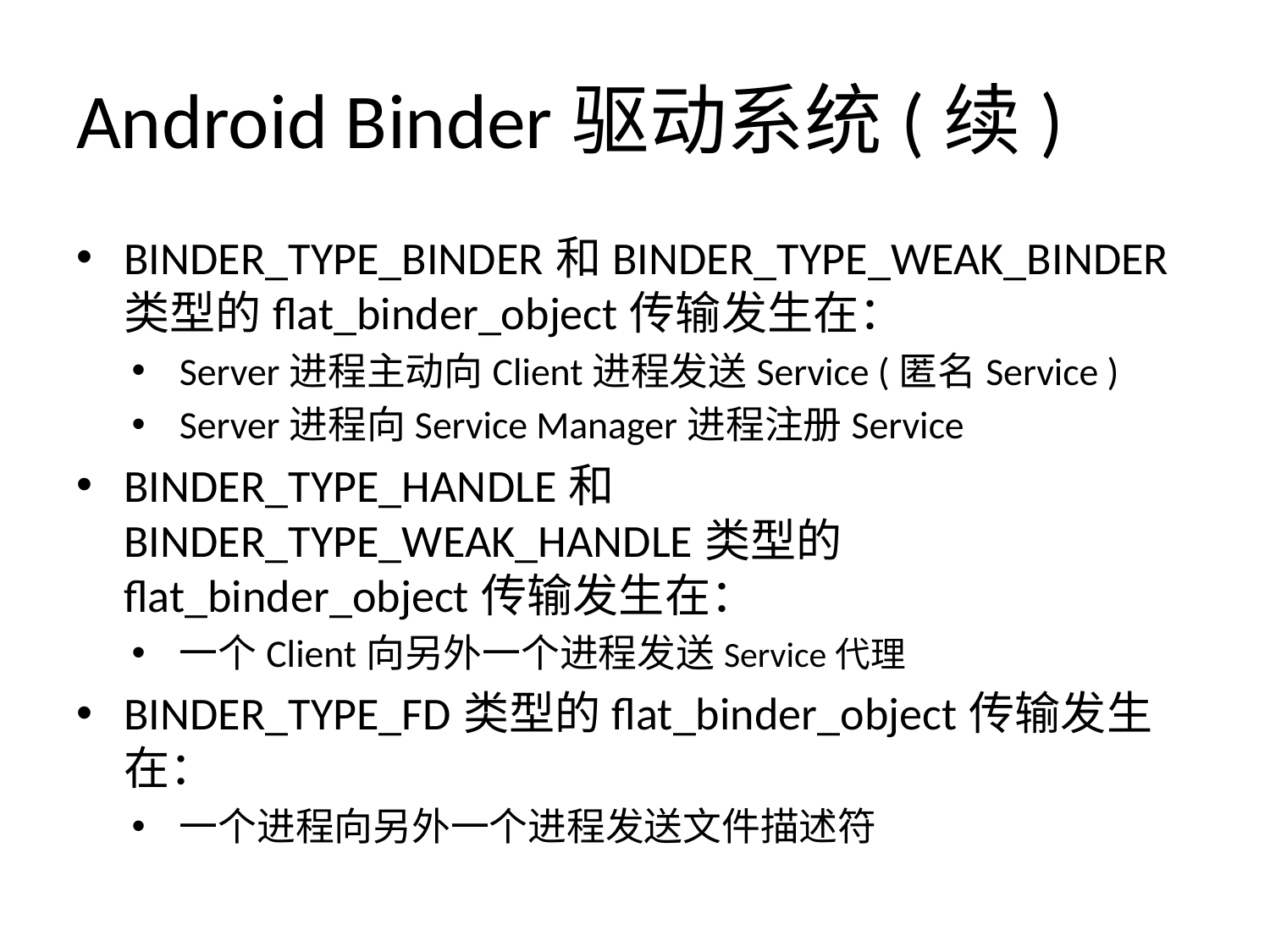

# Android Binder驱动系统(续)
BINDER_TYPE_BINDER和BINDER_TYPE_WEAK_BINDER类型的flat_binder_object传输发生在：
Server进程主动向Client进程发送Service (匿名Service )
Server进程向Service Manager进程注册Service
BINDER_TYPE_HANDLE和BINDER_TYPE_WEAK_HANDLE类型的flat_binder_object传输发生在：
一个Client向另外一个进程发送Service代理
BINDER_TYPE_FD类型的flat_binder_object传输发生在：
一个进程向另外一个进程发送文件描述符